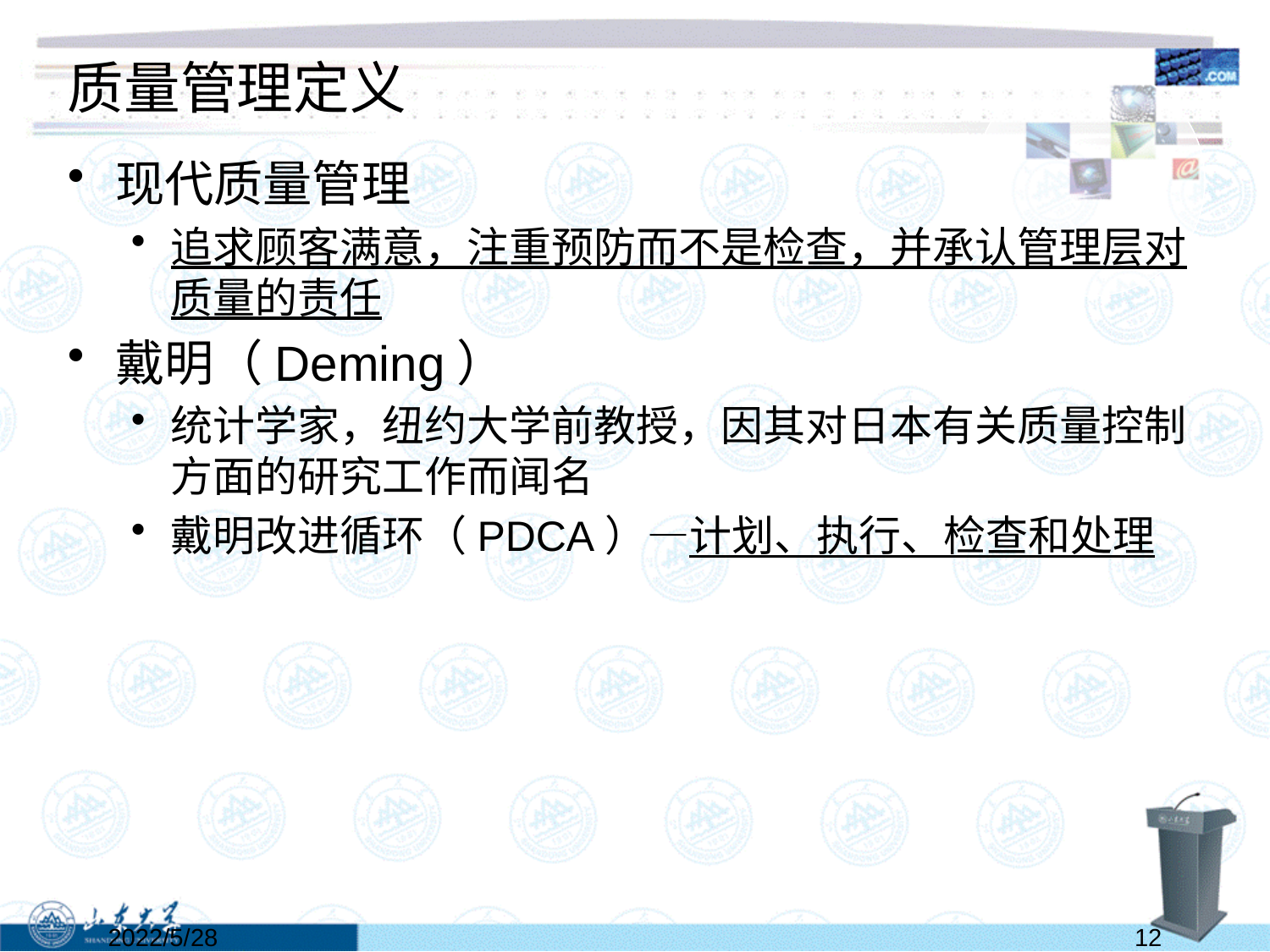

# 质量管理定义
现代质量管理
追求顾客满意，注重预防而不是检查，并承认管理层对质量的责任
戴明（Deming）
统计学家，纽约大学前教授，因其对日本有关质量控制方面的研究工作而闻名
戴明改进循环（PDCA）—计划、执行、检查和处理
2022/5/28
12